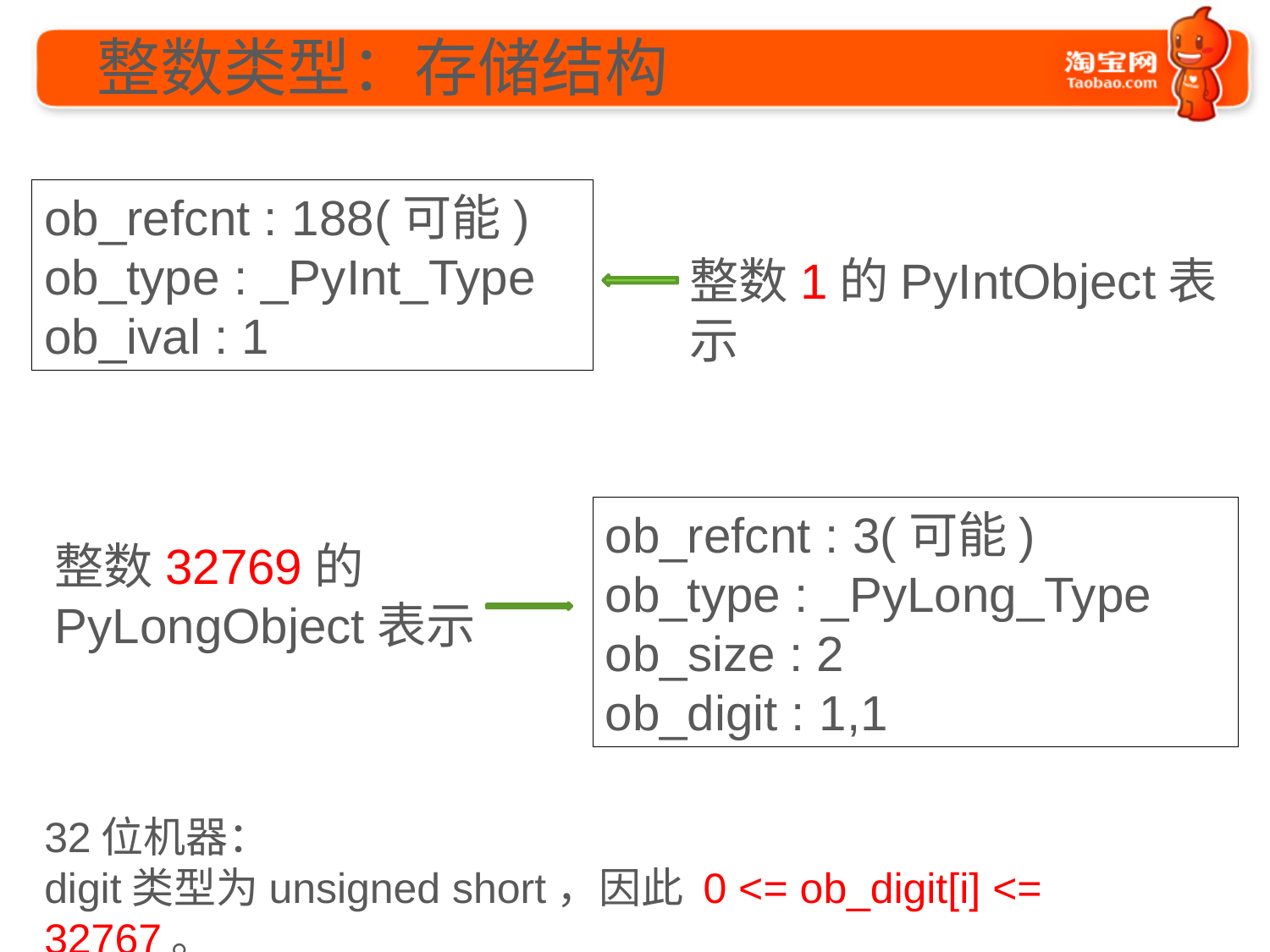

整数类型：存储结构
ob_refcnt : 188(可能)
ob_type : _PyInt_Type
ob_ival : 1
整数1的PyIntObject表示

ob_refcnt : 3(可能)
ob_type : _PyLong_Type
ob_size : 2
ob_digit : 1,1
整数32769的PyLongObject表示

32位机器：
digit类型为unsigned short，因此 0 <= ob_digit[i] <= 32767。